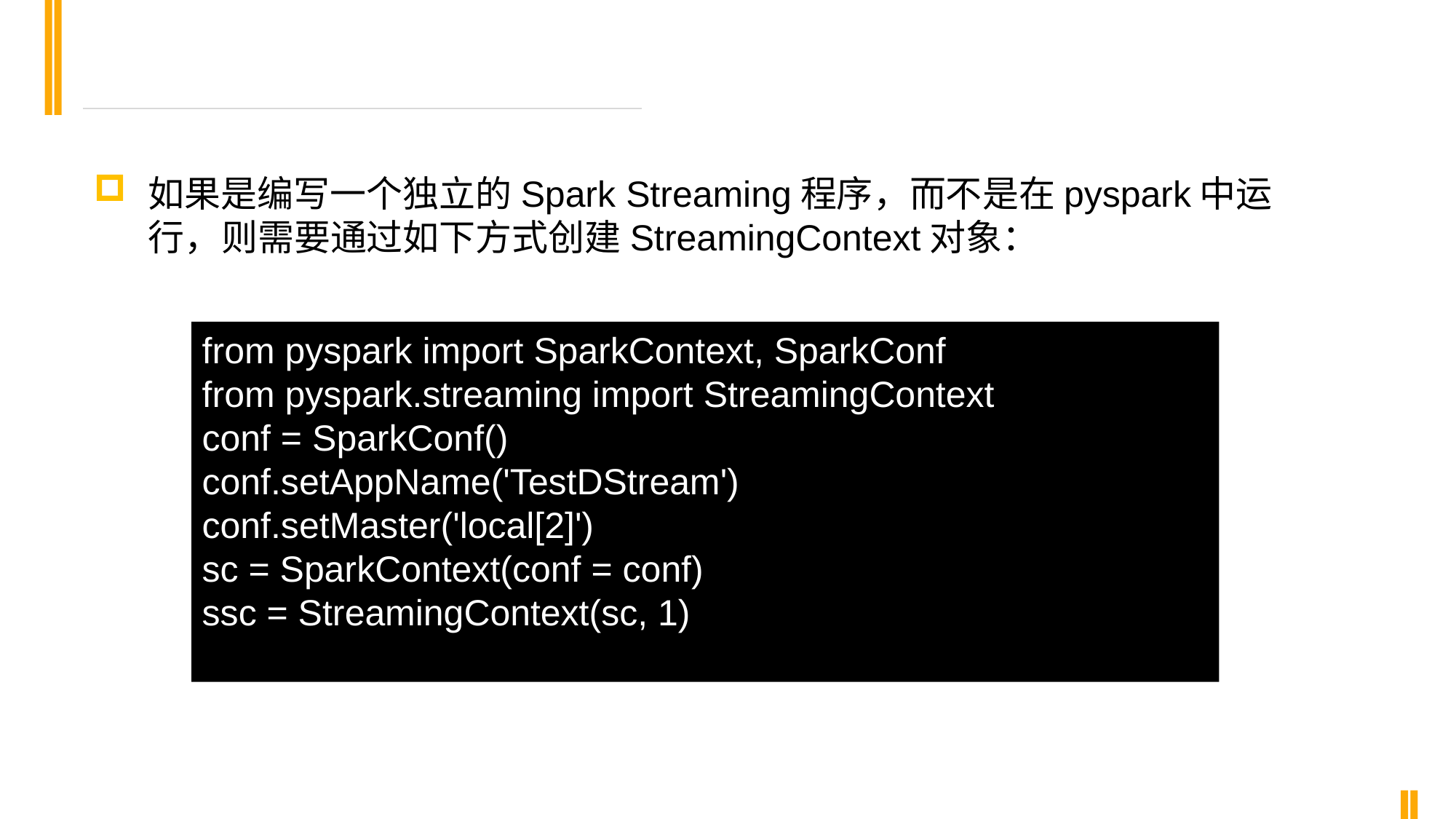

如果是编写一个独立的Spark Streaming程序，而不是在pyspark中运行，则需要通过如下方式创建StreamingContext对象：

from pyspark import SparkContext, SparkConf
from pyspark.streaming import StreamingContext
conf = SparkConf()
conf.setAppName('TestDStream')
conf.setMaster('local[2]')
sc = SparkContext(conf = conf)
ssc = StreamingContext(sc, 1)